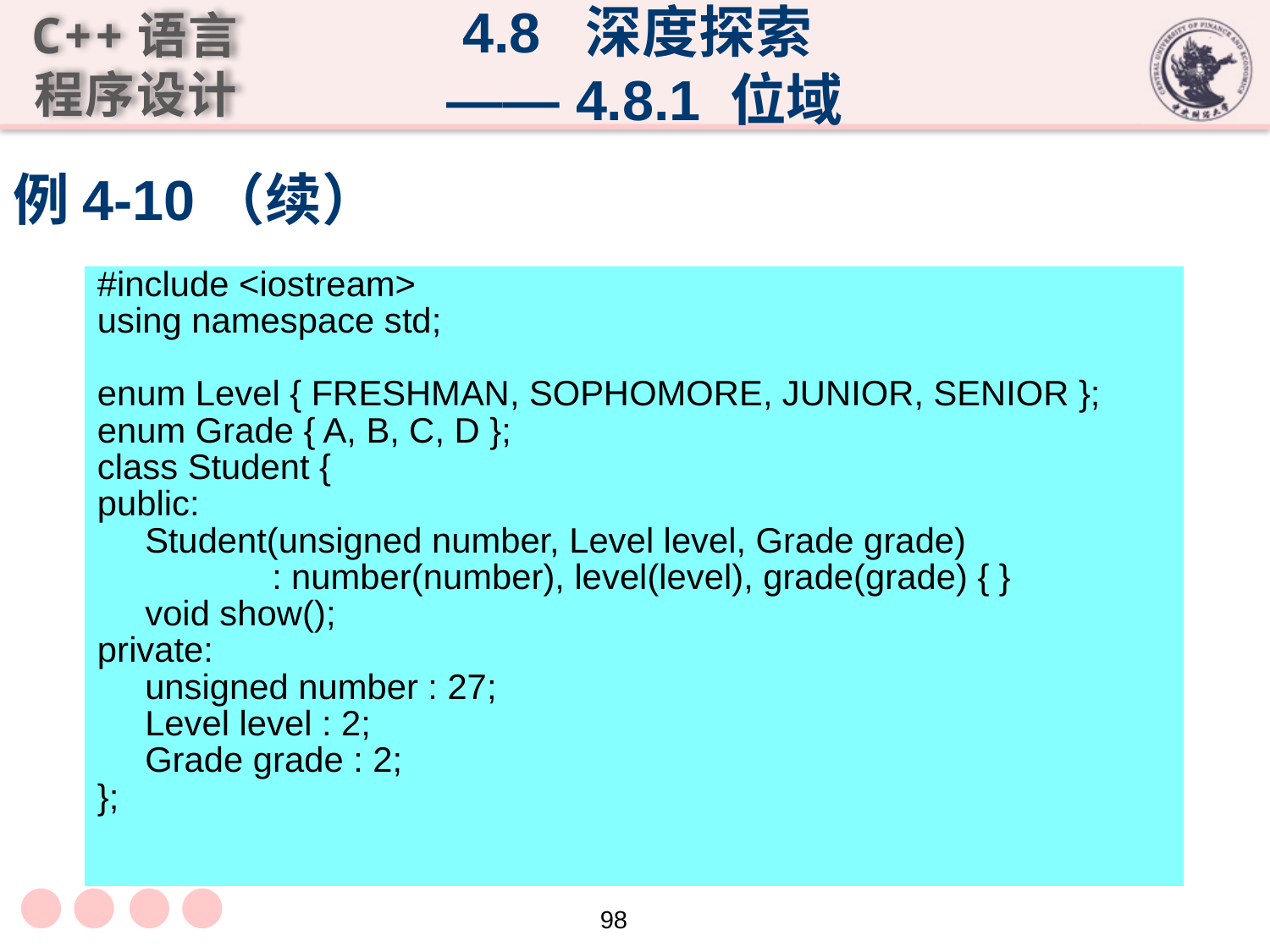

4.8  深度探索
 —— 4.8.1 位域
# 例4-10（续）
#include <iostream>
using namespace std;

enum Level { FRESHMAN, SOPHOMORE, JUNIOR, SENIOR };
enum Grade { A, B, C, D };
class Student {
public:
	Student(unsigned number, Level level, Grade grade)
		: number(number), level(level), grade(grade) { }
	void show();
private:
	unsigned number : 27;
	Level level : 2;
	Grade grade : 2;
};
98